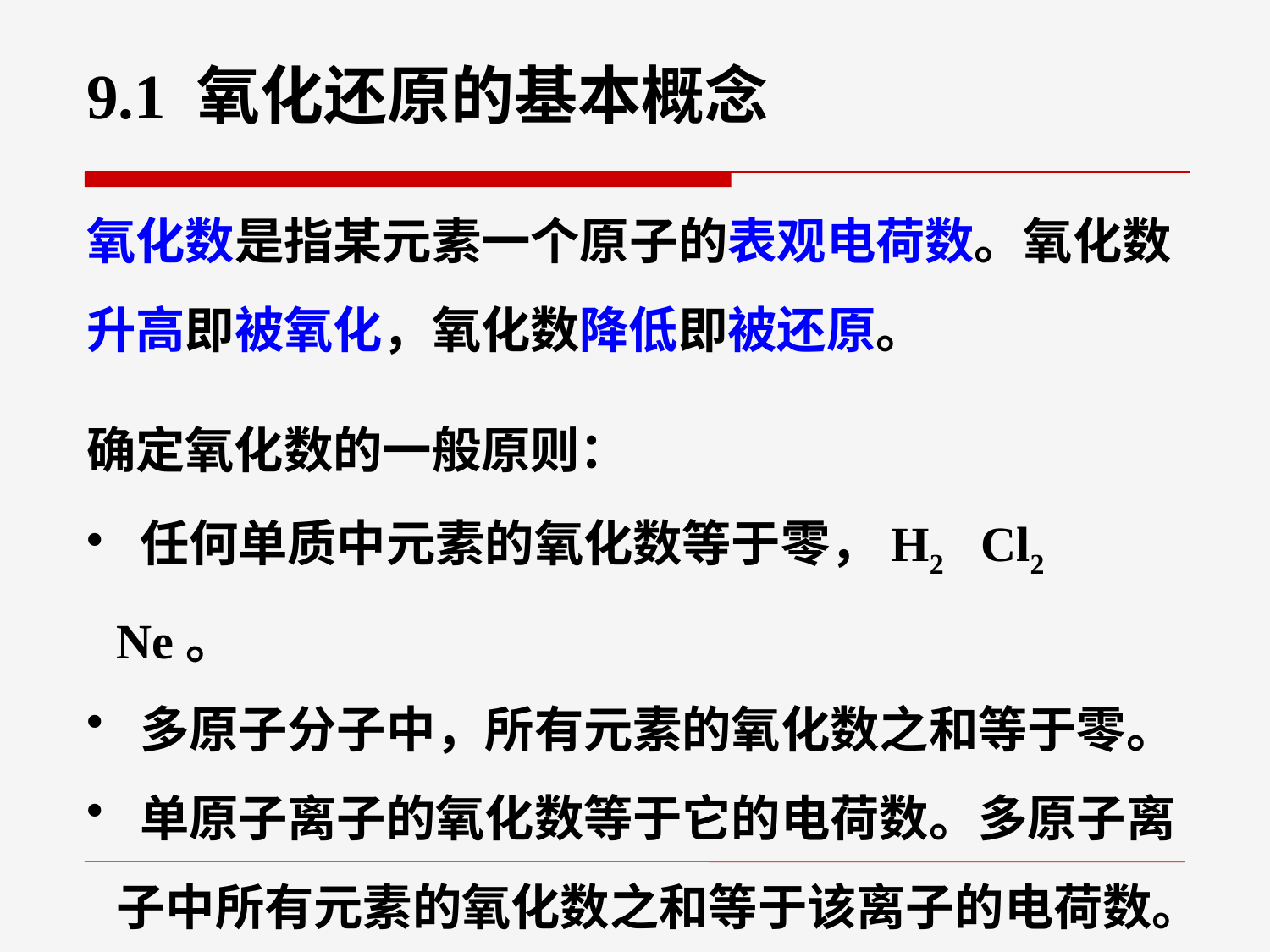

9.1 氧化还原的基本概念
氧化数是指某元素一个原子的表观电荷数。氧化数升高即被氧化，氧化数降低即被还原。
确定氧化数的一般原则：
 任何单质中元素的氧化数等于零，H2   Cl2    Ne。
 多原子分子中，所有元素的氧化数之和等于零。
 单原子离子的氧化数等于它的电荷数。多原子离子中所有元素的氧化数之和等于该离子的电荷数。